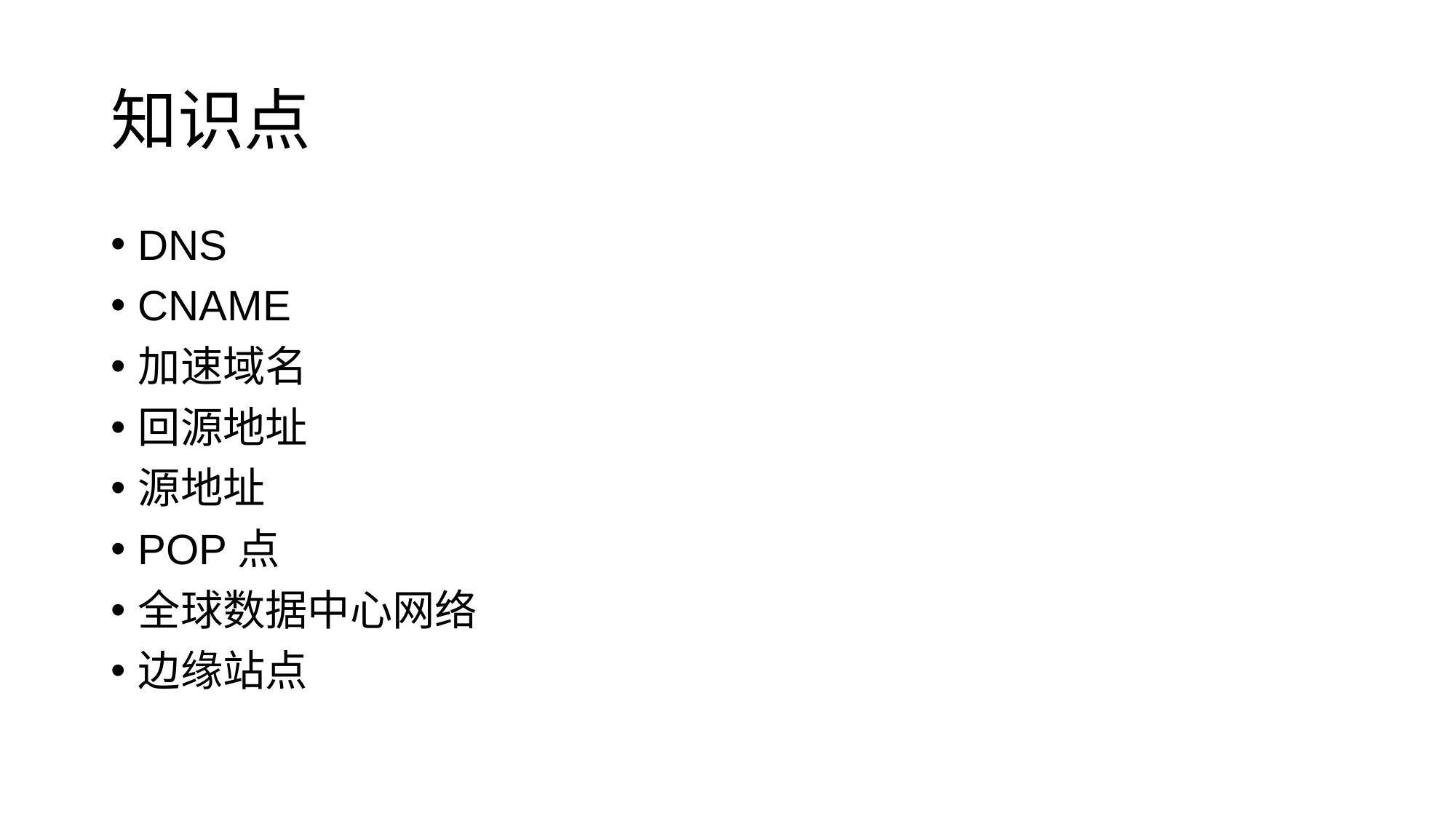

# 知识点
DNS
CNAME
加速域名
回源地址
源地址
POP点
全球数据中心网络
边缘站点